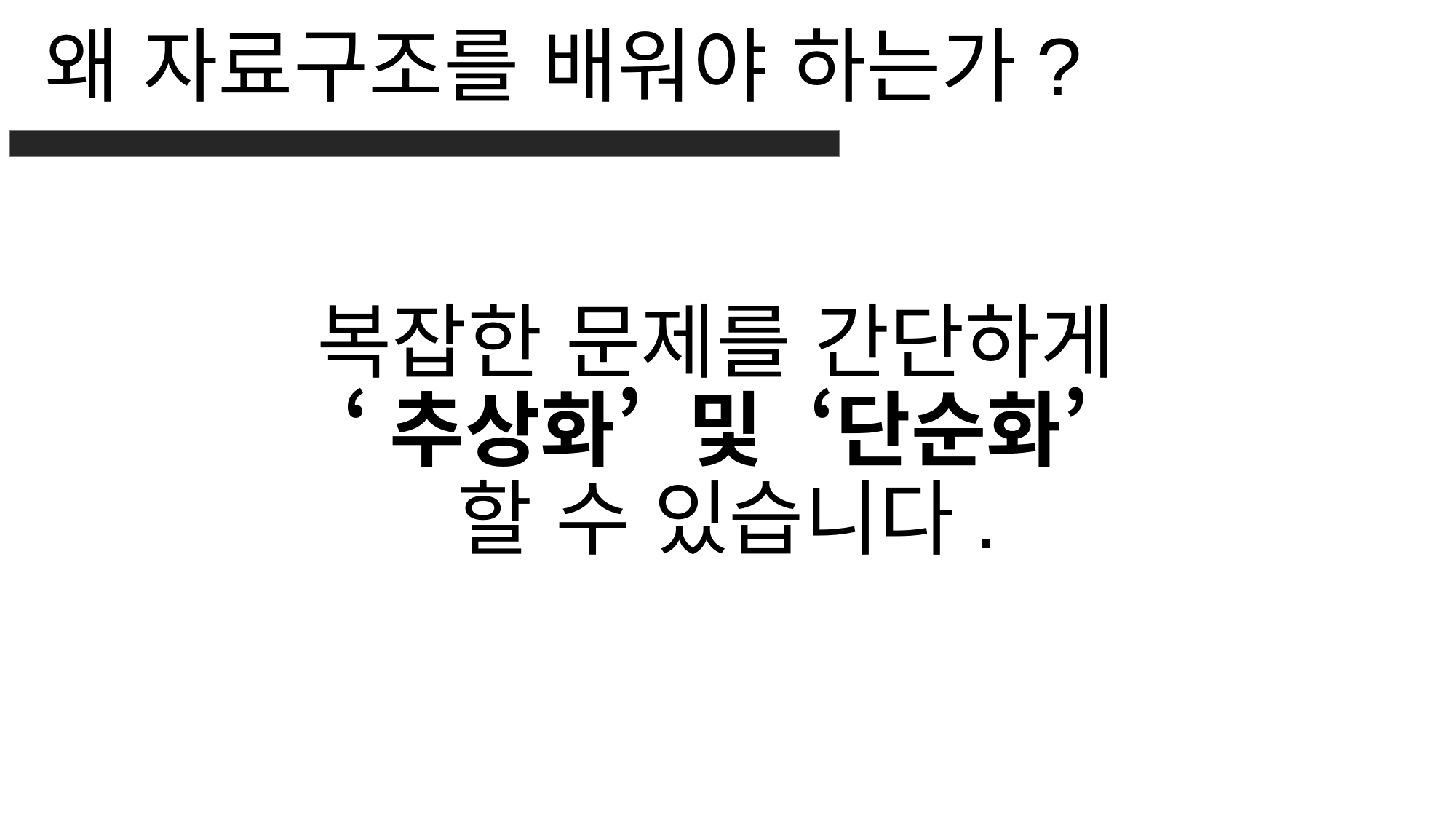

왜 자료구조를 배워야 하는가?

복잡한 문제를 간단하게
‘추상화’  및  ‘단순화’
할 수 있습니다.